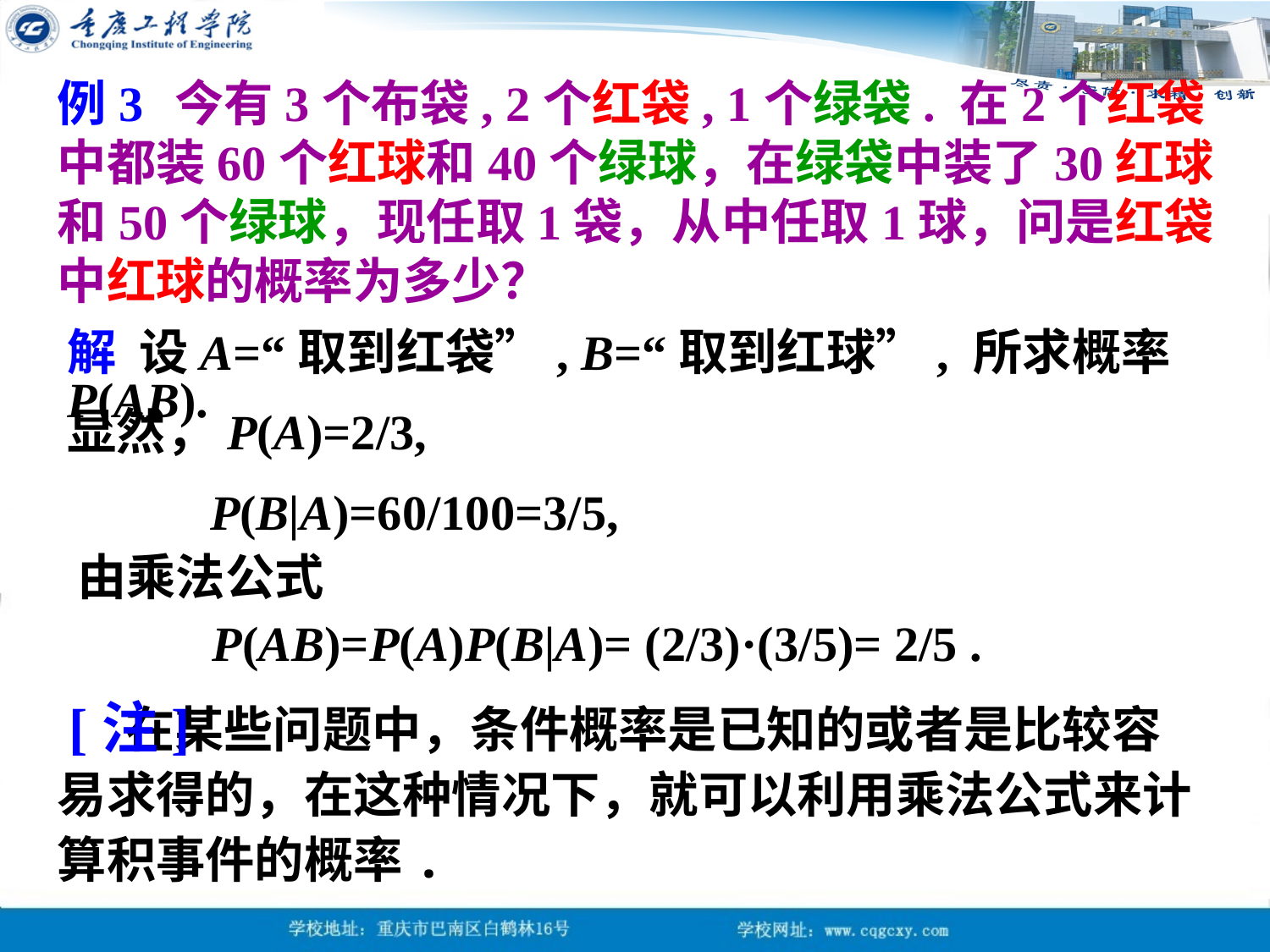

例3  今有3个布袋, 2个红袋, 1个绿袋. 在2个红袋中都装60个红球和40个绿球，在绿袋中装了30红球和50个绿球，现任取1袋，从中任取1球，问是红袋中红球的概率为多少？
解  设A=“取到红袋”, B=“取到红球”, 所求概率P(AB).
显然，P(A)=2/3,
            P(B|A)=60/100=3/5,
由乘法公式
           P(AB)=P(A)P(B|A)= (2/3)·(3/5)= 2/5 .
[注]
     在某些问题中，条件概率是已知的或者是比较容易求得的，在这种情况下，就可以利用乘法公式来计算积事件的概率.